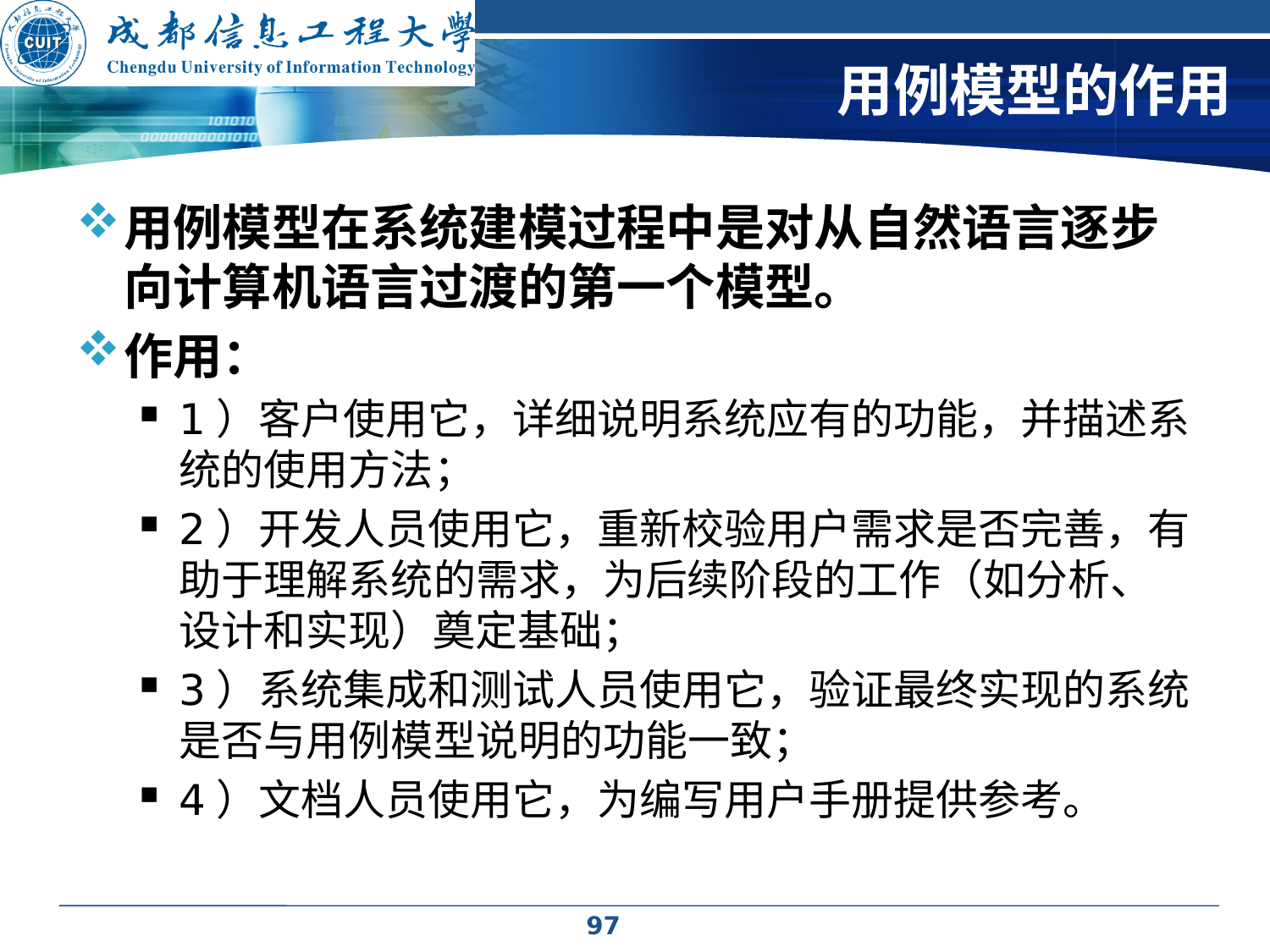

# 用例模型的作用
用例模型在系统建模过程中是对从自然语言逐步向计算机语言过渡的第一个模型。
作用：
1）客户使用它，详细说明系统应有的功能，并描述系统的使用方法；
2）开发人员使用它，重新校验用户需求是否完善，有助于理解系统的需求，为后续阶段的工作（如分析、设计和实现）奠定基础；
3）系统集成和测试人员使用它，验证最终实现的系统是否与用例模型说明的功能一致；
4）文档人员使用它，为编写用户手册提供参考。
97